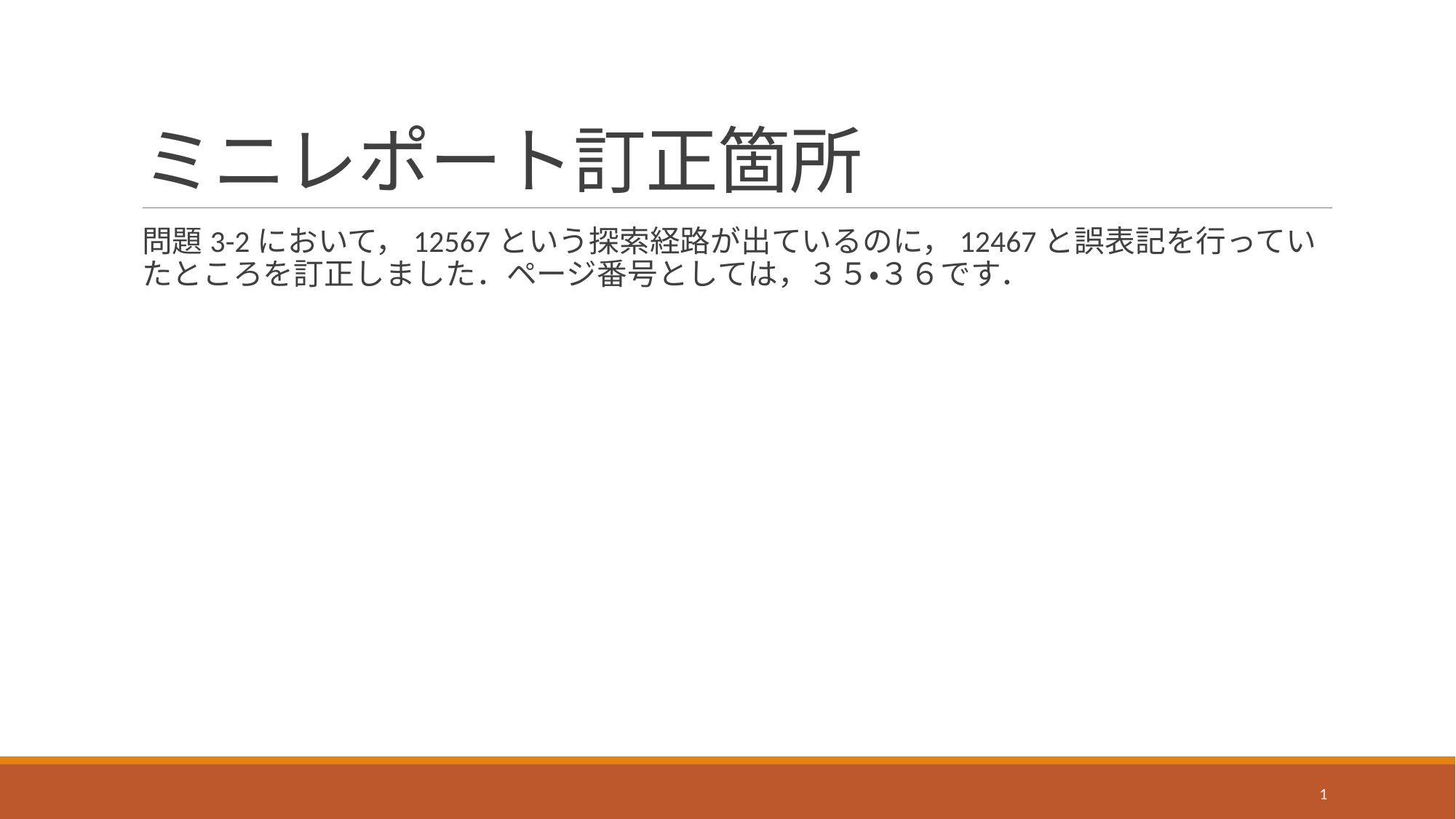

# ミニレポート訂正箇所
問題3-2において，12567という探索経路が出ているのに，12467と誤表記を行っていたところを訂正しました．ページ番号としては，３５・３６です．
1